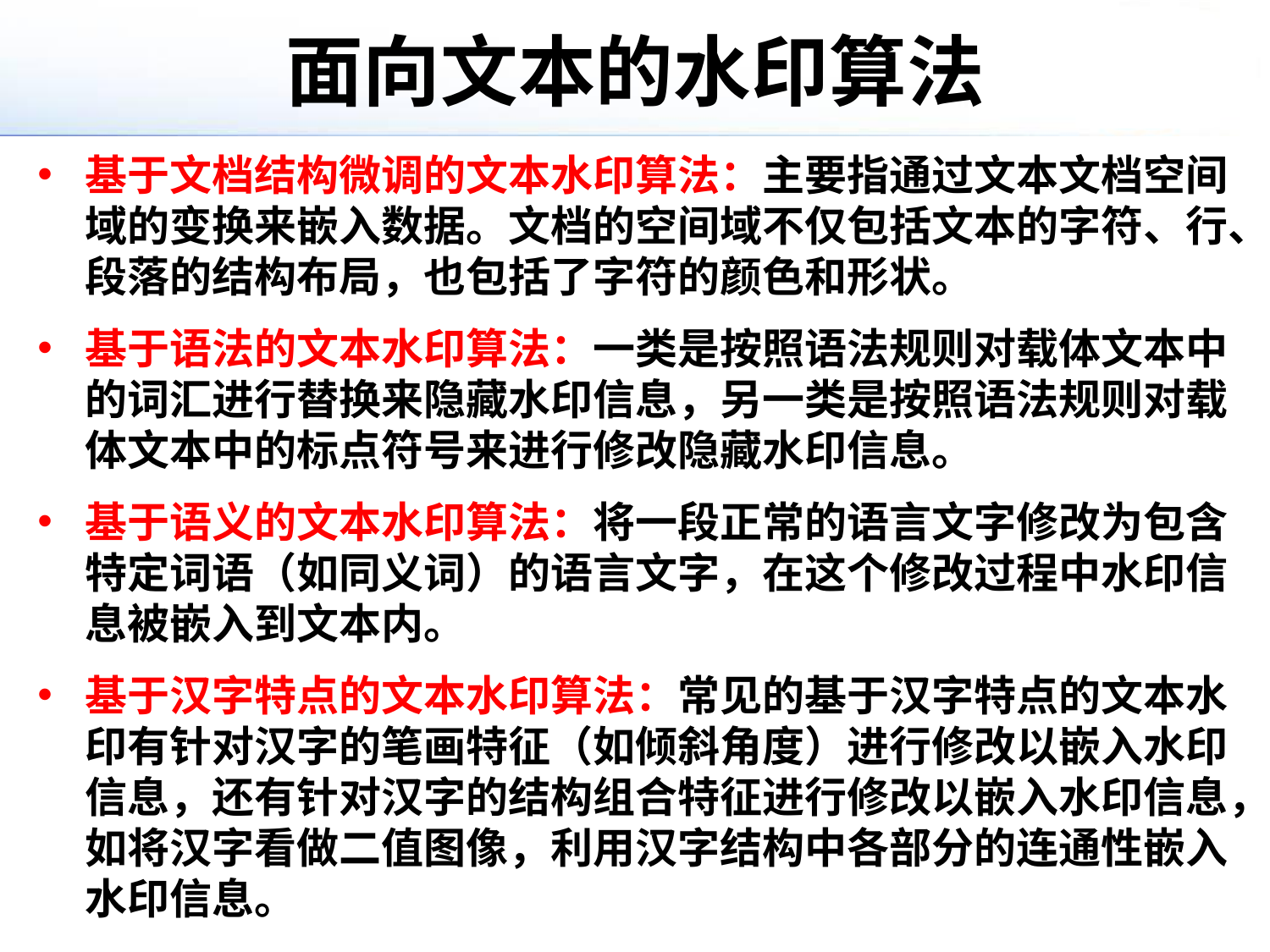

# 面向文本的水印算法
基于文档结构微调的文本水印算法：主要指通过文本文档空间域的变换来嵌入数据。文档的空间域不仅包括文本的字符、行、段落的结构布局，也包括了字符的颜色和形状。
基于语法的文本水印算法：一类是按照语法规则对载体文本中的词汇进行替换来隐藏水印信息，另一类是按照语法规则对载体文本中的标点符号来进行修改隐藏水印信息。
基于语义的文本水印算法：将一段正常的语言文字修改为包含特定词语（如同义词）的语言文字，在这个修改过程中水印信息被嵌入到文本内。
基于汉字特点的文本水印算法：常见的基于汉字特点的文本水印有针对汉字的笔画特征（如倾斜角度）进行修改以嵌入水印信息，还有针对汉字的结构组合特征进行修改以嵌入水印信息，如将汉字看做二值图像，利用汉字结构中各部分的连通性嵌入水印信息。